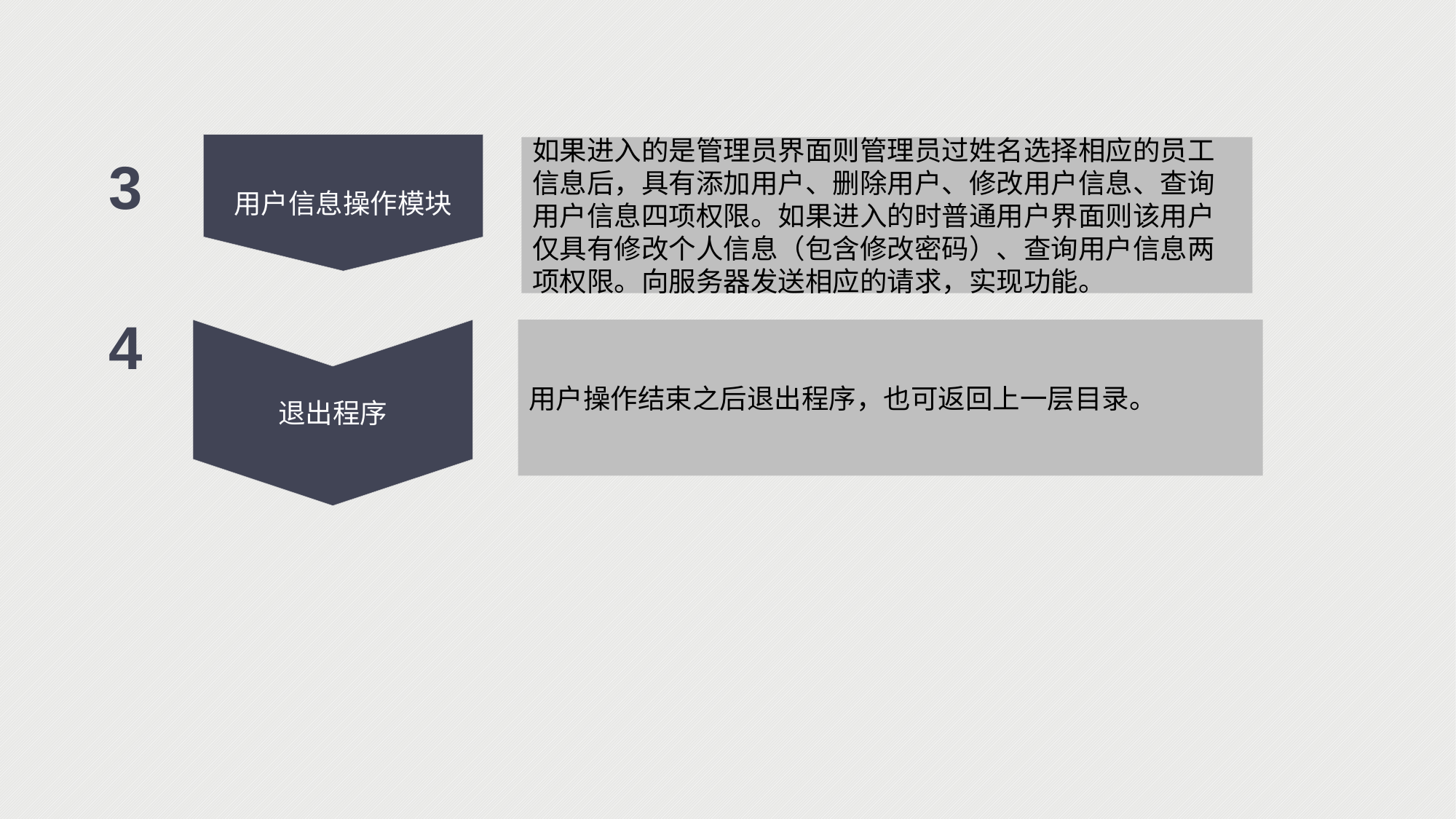

用户信息操作模块
如果进入的是管理员界面则管理员过姓名选择相应的员工信息后，具有添加用户、删除用户、修改用户信息、查询用户信息四项权限。如果进入的时普通用户界面则该用户仅具有修改个人信息（包含修改密码）、查询用户信息两项权限。向服务器发送相应的请求，实现功能。
3
4
退出程序
用户操作结束之后退出程序，也可返回上一层目录。